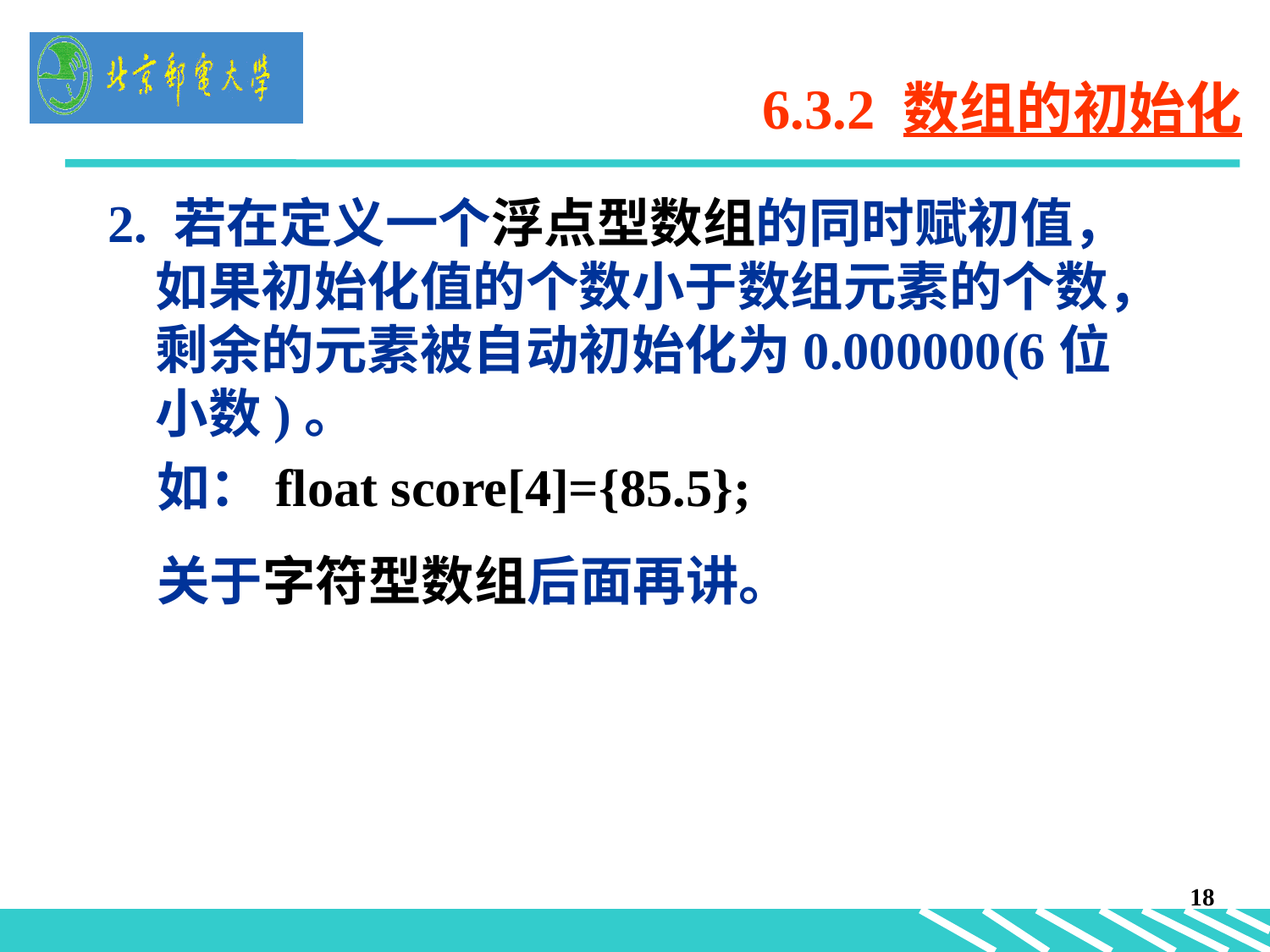

# 6.3.2 数组的初始化
2. 若在定义一个浮点型数组的同时赋初值，如果初始化值的个数小于数组元素的个数，剩余的元素被自动初始化为0.000000(6位小数)。
   如：float score[4]={85.5};

   关于字符型数组后面再讲。
18